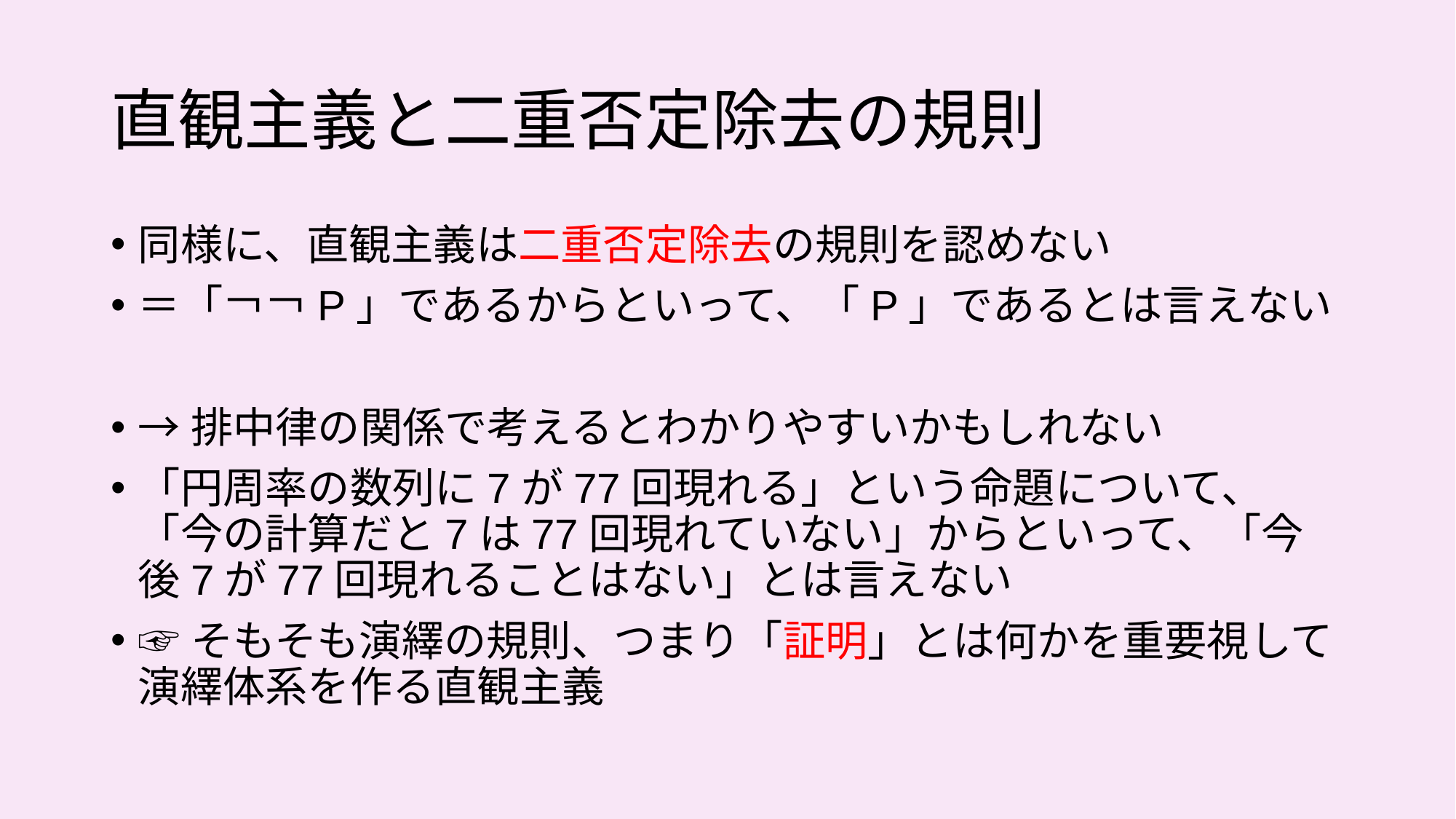

# 直観主義と二重否定除去の規則
同様に、直観主義は二重否定除去の規則を認めない
＝「￢￢P」であるからといって、「P」であるとは言えない

→排中律の関係で考えるとわかりやすいかもしれない
「円周率の数列に7が77回現れる」という命題について、「今の計算だと7は77回現れていない」からといって、「今後7が77回現れることはない」とは言えない
☞そもそも演繹の規則、つまり「証明」とは何かを重要視して演繹体系を作る直観主義